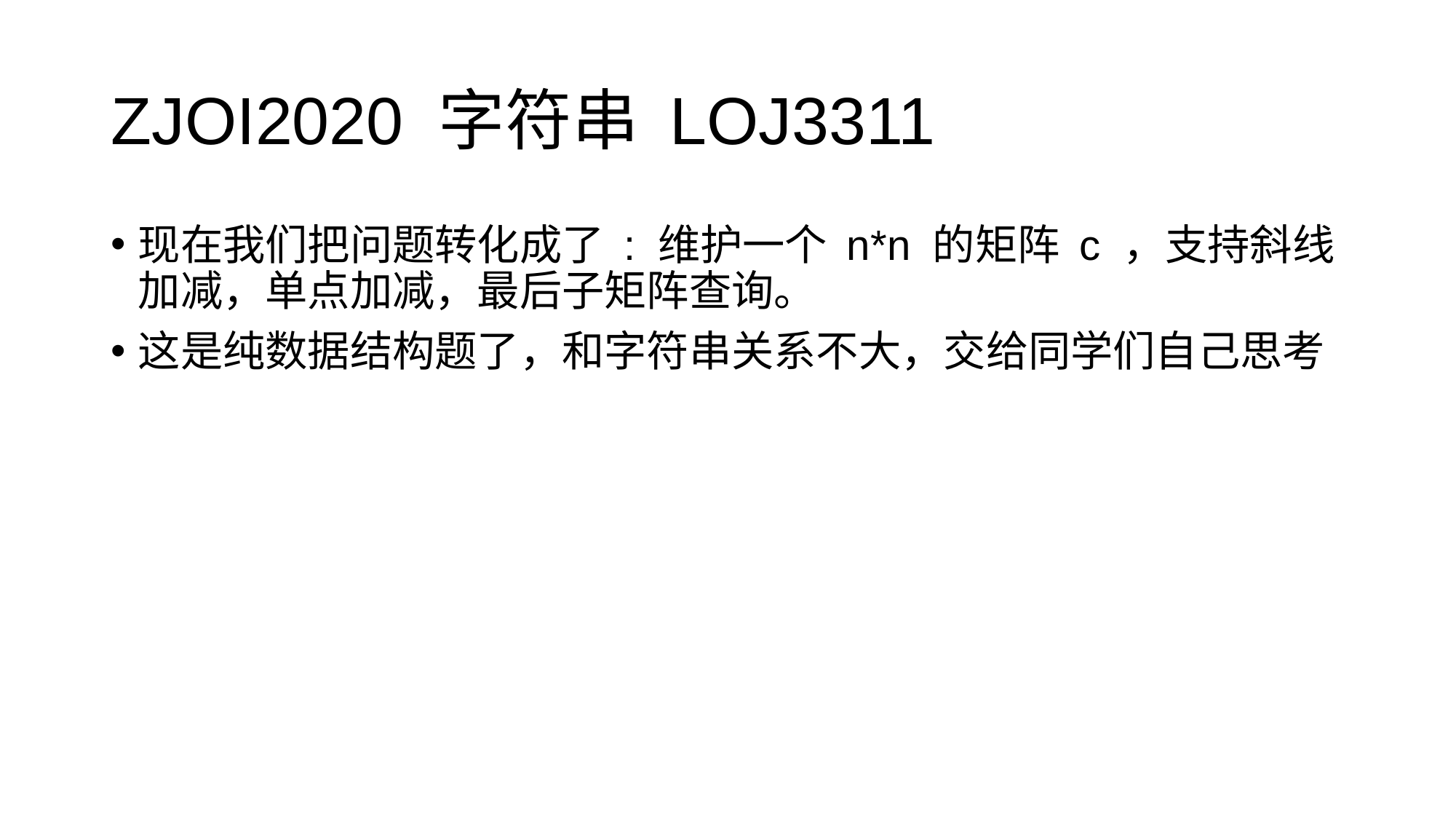

# ZJOI2020 字符串 LOJ3311
现在我们把问题转化成了 : 维护一个 n*n 的矩阵 c ，支持斜线加减，单点加减，最后子矩阵查询。
这是纯数据结构题了，和字符串关系不大，交给同学们自己思考